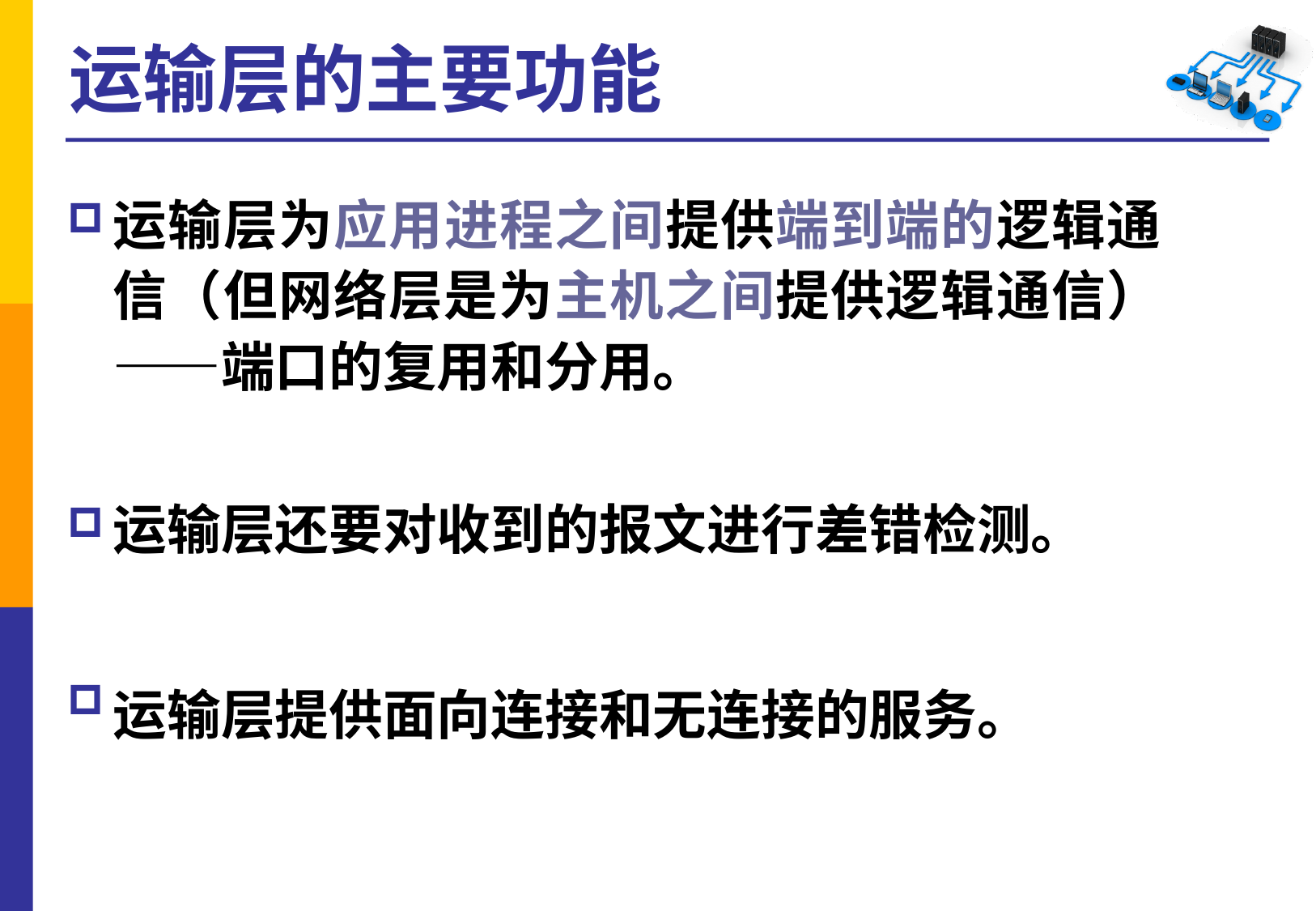

# 运输层的主要功能
运输层为应用进程之间提供端到端的逻辑通信（但网络层是为主机之间提供逻辑通信）——端口的复用和分用。

运输层还要对收到的报文进行差错检测。

运输层提供面向连接和无连接的服务。